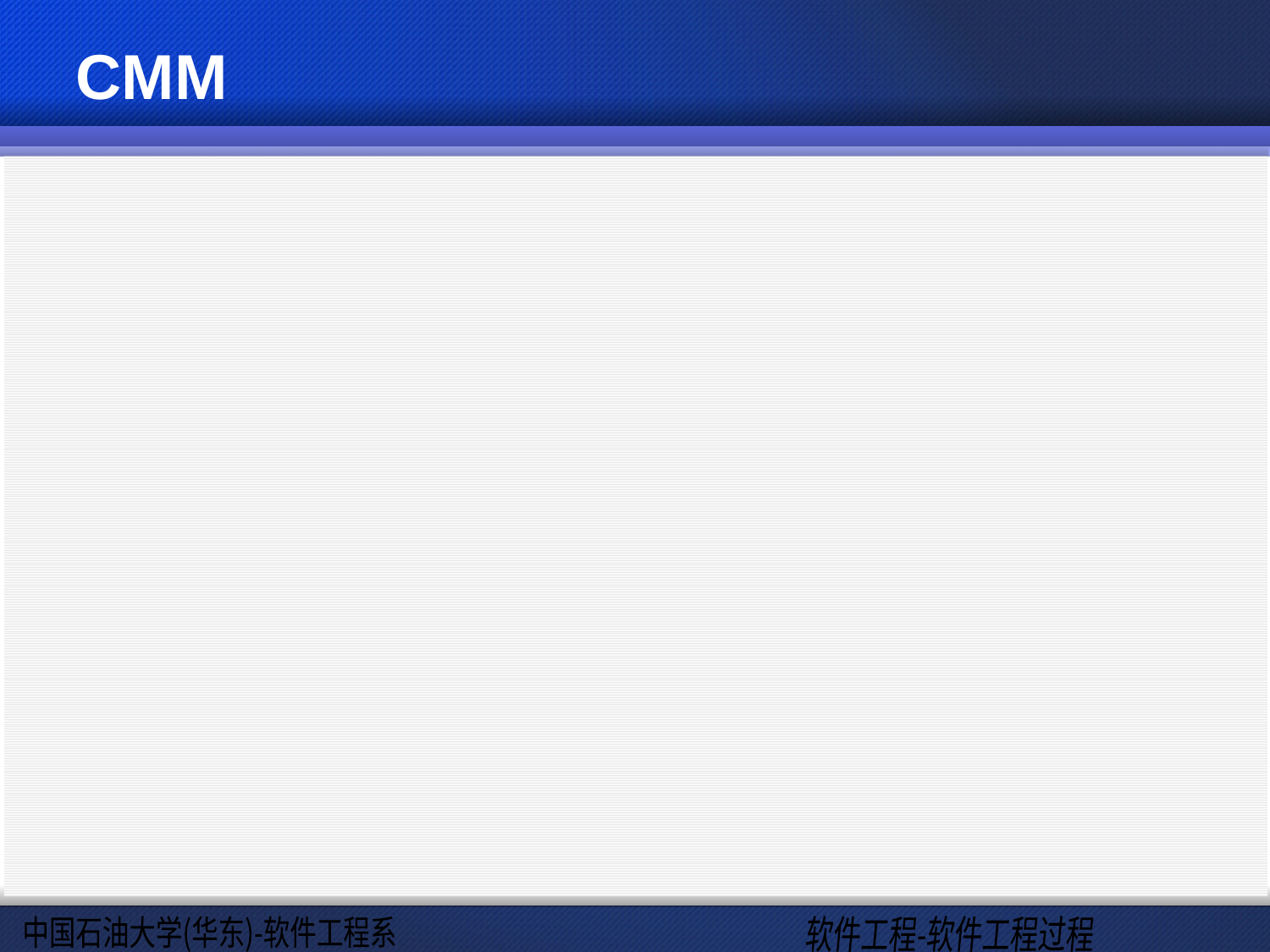

# CMM
已管理级，详细的软件过程和产品质量的特征已被收集。软件过程和产品已被定量管理和控制。
优化级，能自觉利用各种经验和来自新技术、新思想的先导试验的定量反馈信息，不断改进和优化组织统一的标准软件过程。
全世界已有近万家软件机构通过认证，绝大部分通过2级，16%的企业通过3级，14家通过4级，6家通过5级。通过2级评审即可向欧美国家接订单